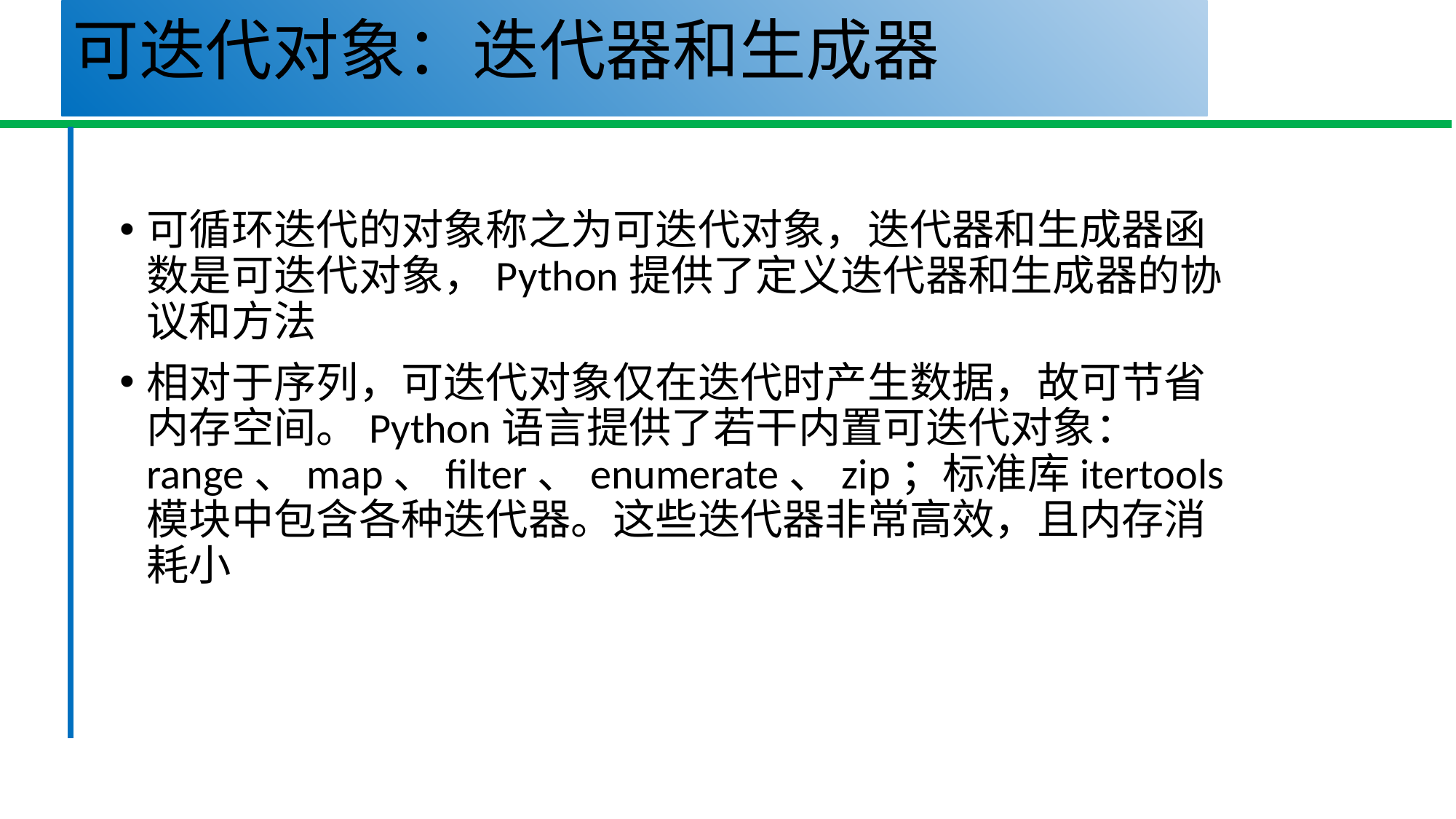

# 可迭代对象：迭代器和生成器
可循环迭代的对象称之为可迭代对象，迭代器和生成器函数是可迭代对象，Python提供了定义迭代器和生成器的协议和方法
相对于序列，可迭代对象仅在迭代时产生数据，故可节省内存空间。Python语言提供了若干内置可迭代对象：range、map、filter、enumerate、zip；标准库itertools模块中包含各种迭代器。这些迭代器非常高效，且内存消耗小